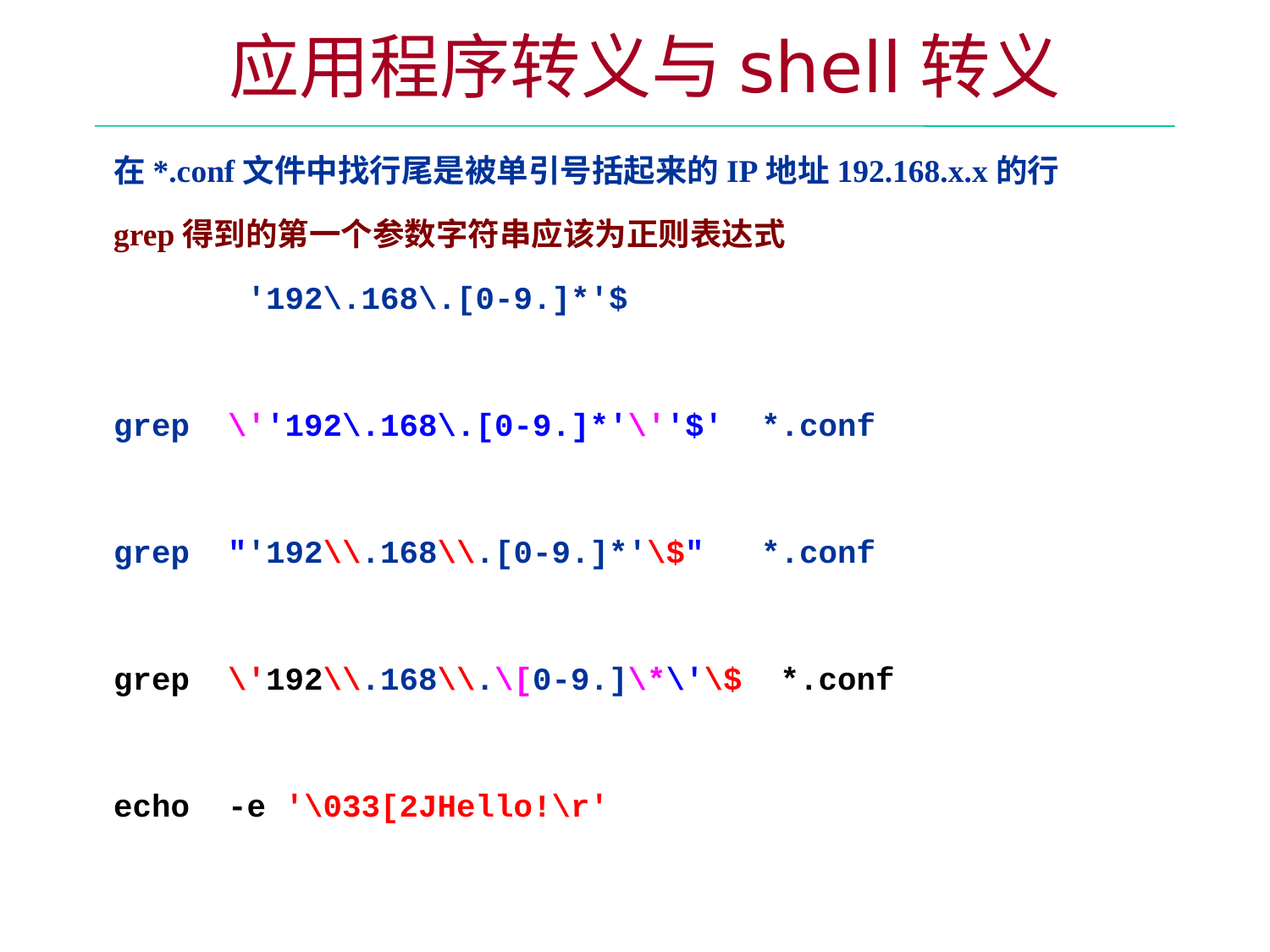

应用程序转义与shell转义
在*.conf文件中找行尾是被单引号括起来的IP地址192.168.x.x的行
grep得到的第一个参数字符串应该为正则表达式
       '192\.168\.[0-9.]*'$

grep  \''192\.168\.[0-9.]*'\''$'  *.conf

grep  "'192\\.168\\.[0-9.]*'\$"   *.conf

grep  \'192\\.168\\.\[0-9.]\*\'\$  *.conf

echo  -e '\033[2JHello!\r'